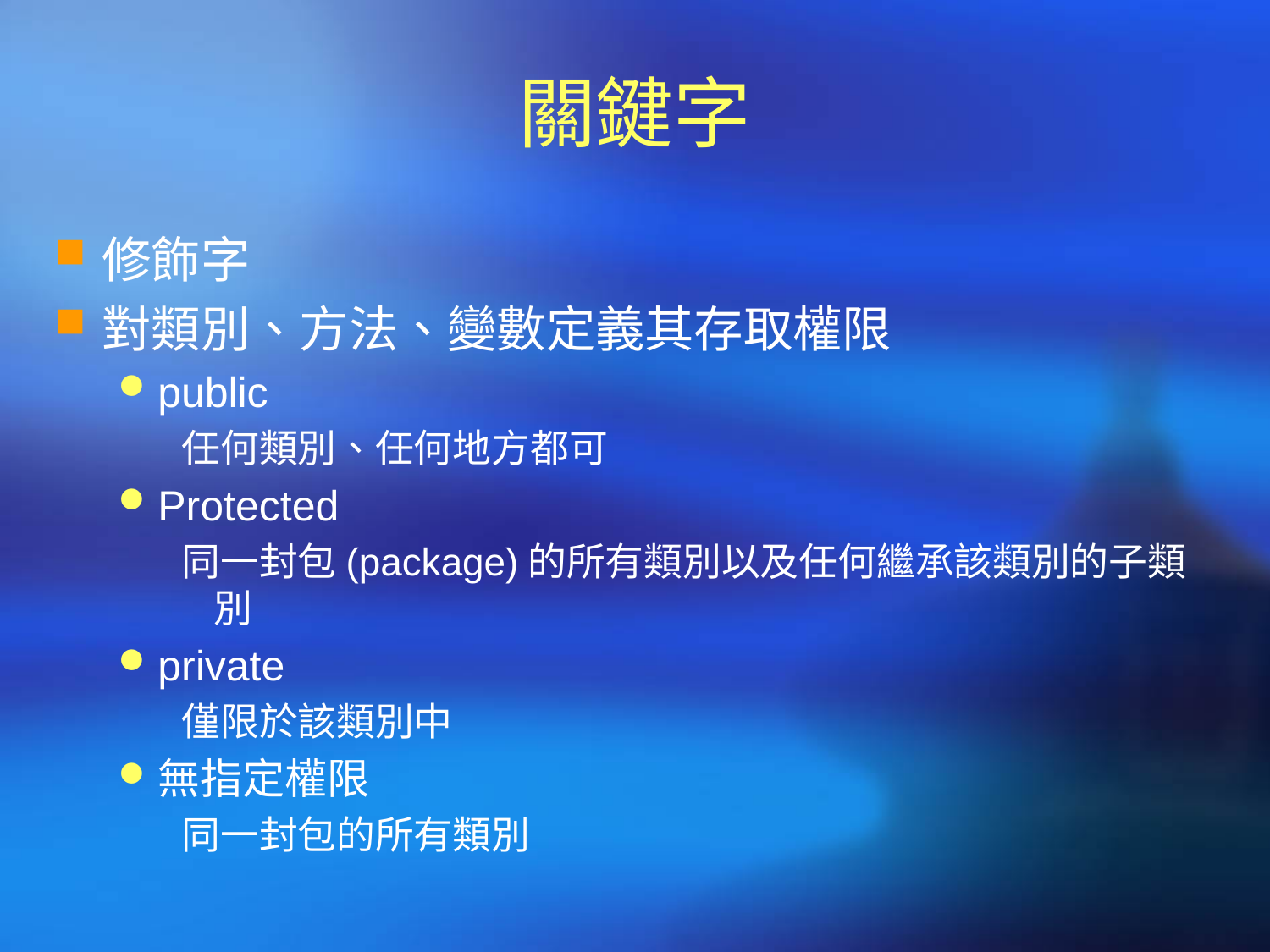

# 關鍵字
修飾字
對類別、方法、變數定義其存取權限
public
任何類別、任何地方都可
Protected
同一封包(package)的所有類別以及任何繼承該類別的子類別
private
僅限於該類別中
無指定權限
同一封包的所有類別